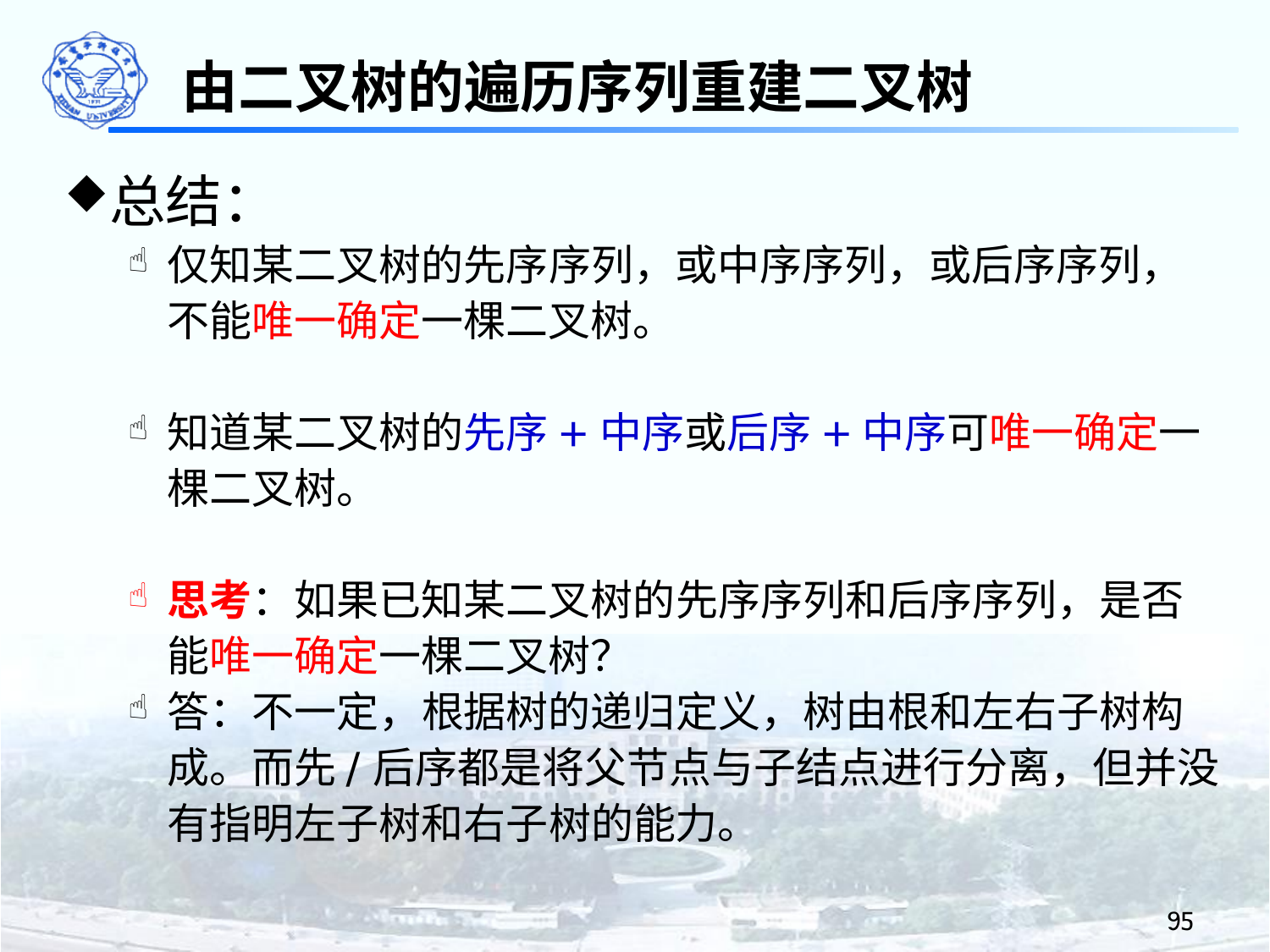

由二叉树的遍历序列重建二叉树
总结：
仅知某二叉树的先序序列，或中序序列，或后序序列，不能唯一确定一棵二叉树。

知道某二叉树的先序+中序或后序+中序可唯一确定一棵二叉树。

思考：如果已知某二叉树的先序序列和后序序列，是否能唯一确定一棵二叉树？
答：不一定，根据树的递归定义，树由根和左右子树构成。而先/后序都是将父节点与子结点进行分离，但并没有指明左子树和右子树的能力。
95